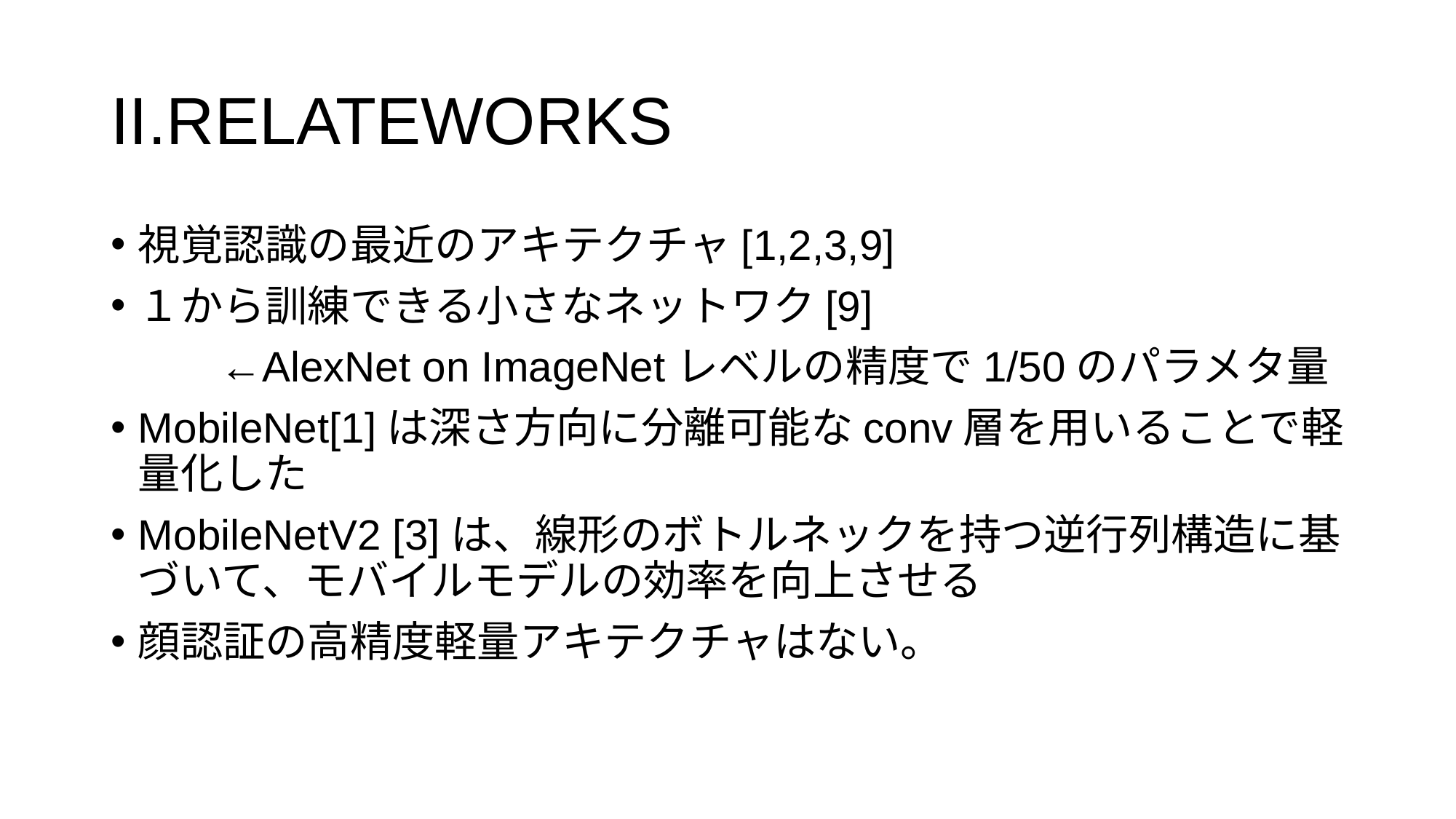

# II.RELATEWORKS
視覚認識の最近のアキテクチャ[1,2,3,9]
１から訓練できる小さなネットワク[9]
	←AlexNet on ImageNetレベルの精度で1/50のパラメタ量
MobileNet[1]は深さ方向に分離可能なconv層を用いることで軽量化した
MobileNetV2 [3]は、線形のボトルネックを持つ逆行列構造に基づいて、モバイルモデルの効率を向上させる
顔認証の高精度軽量アキテクチャはない。